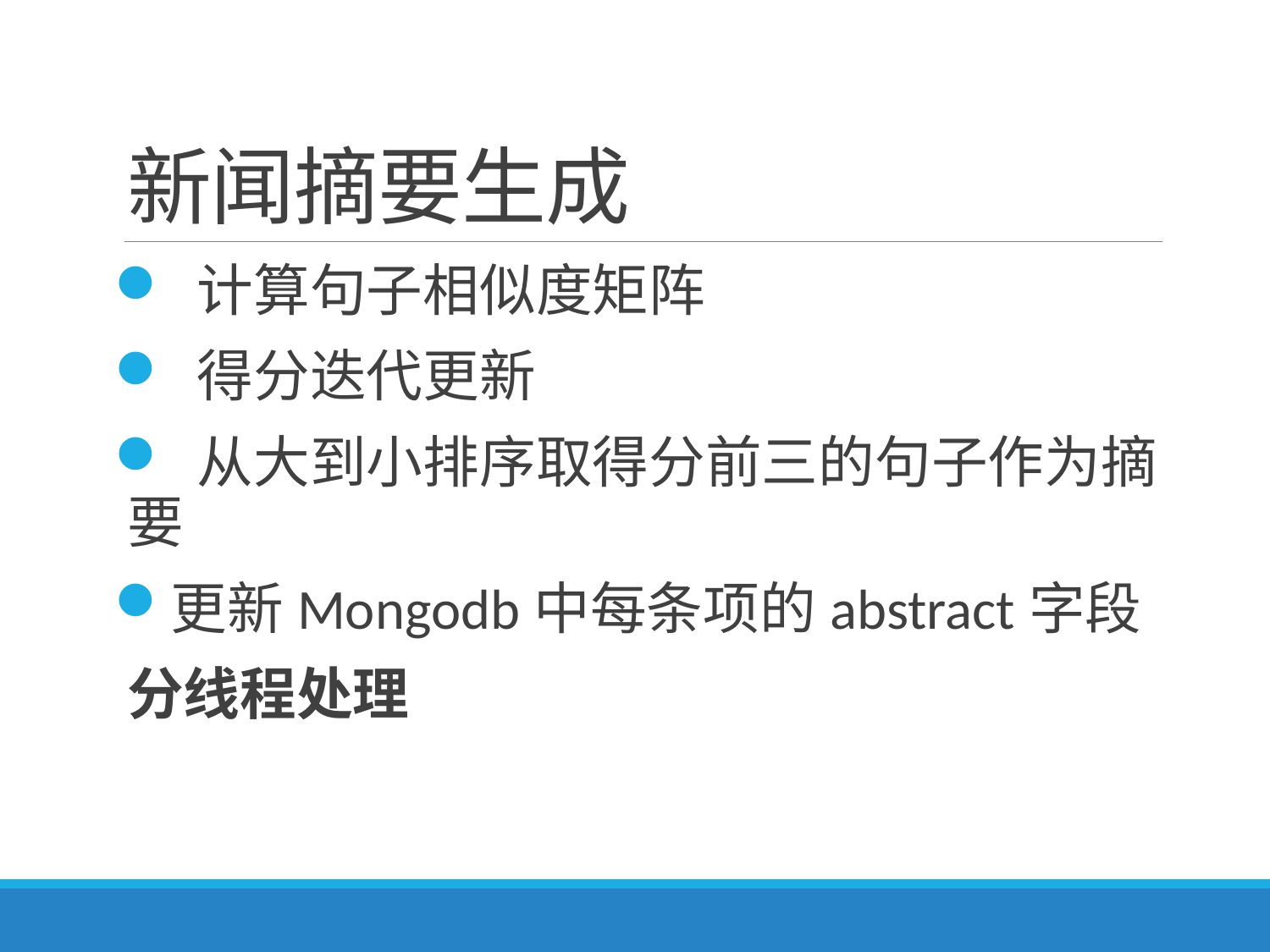

# 新闻摘要生成
 计算句子相似度矩阵
 得分迭代更新
 从大到小排序取得分前三的句子作为摘要
更新Mongodb中每条项的abstract字段
分线程处理